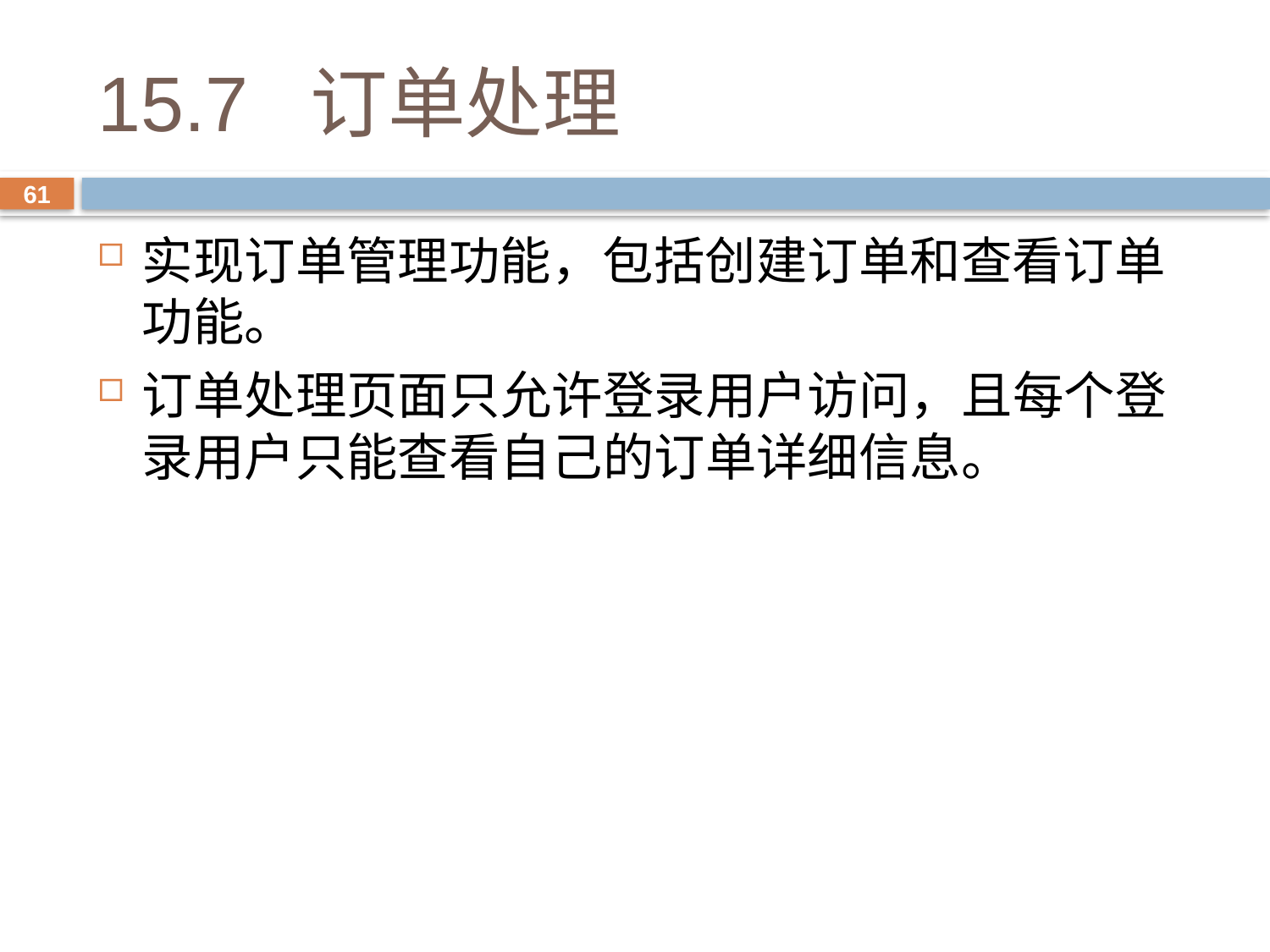

# 15.7  订单处理
61
实现订单管理功能，包括创建订单和查看订单功能。
订单处理页面只允许登录用户访问，且每个登录用户只能查看自己的订单详细信息。